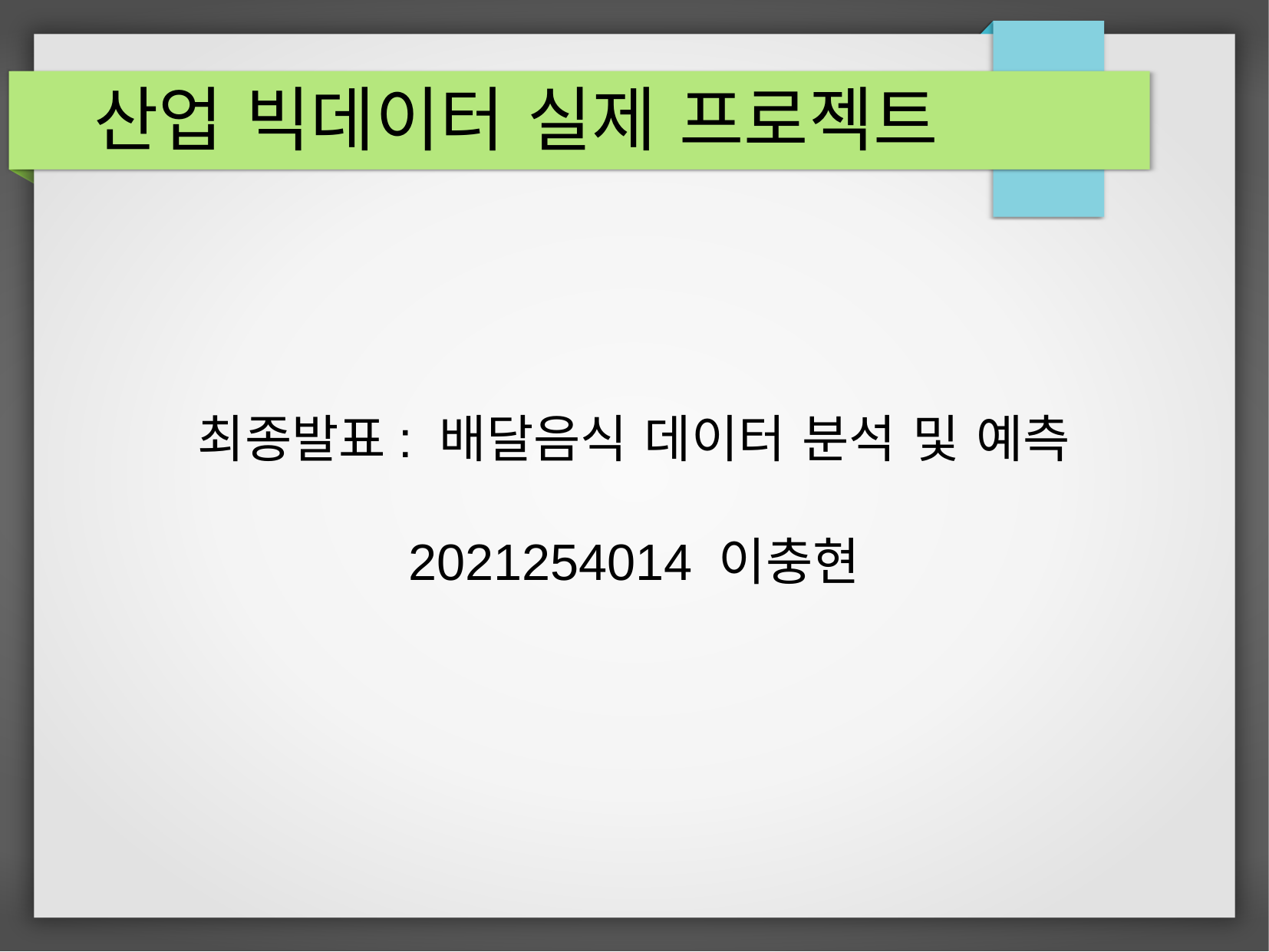

산업 빅데이터 실제 프로젝트
최종발표: 배달음식 데이터 분석 및 예측

2021254014 이충현